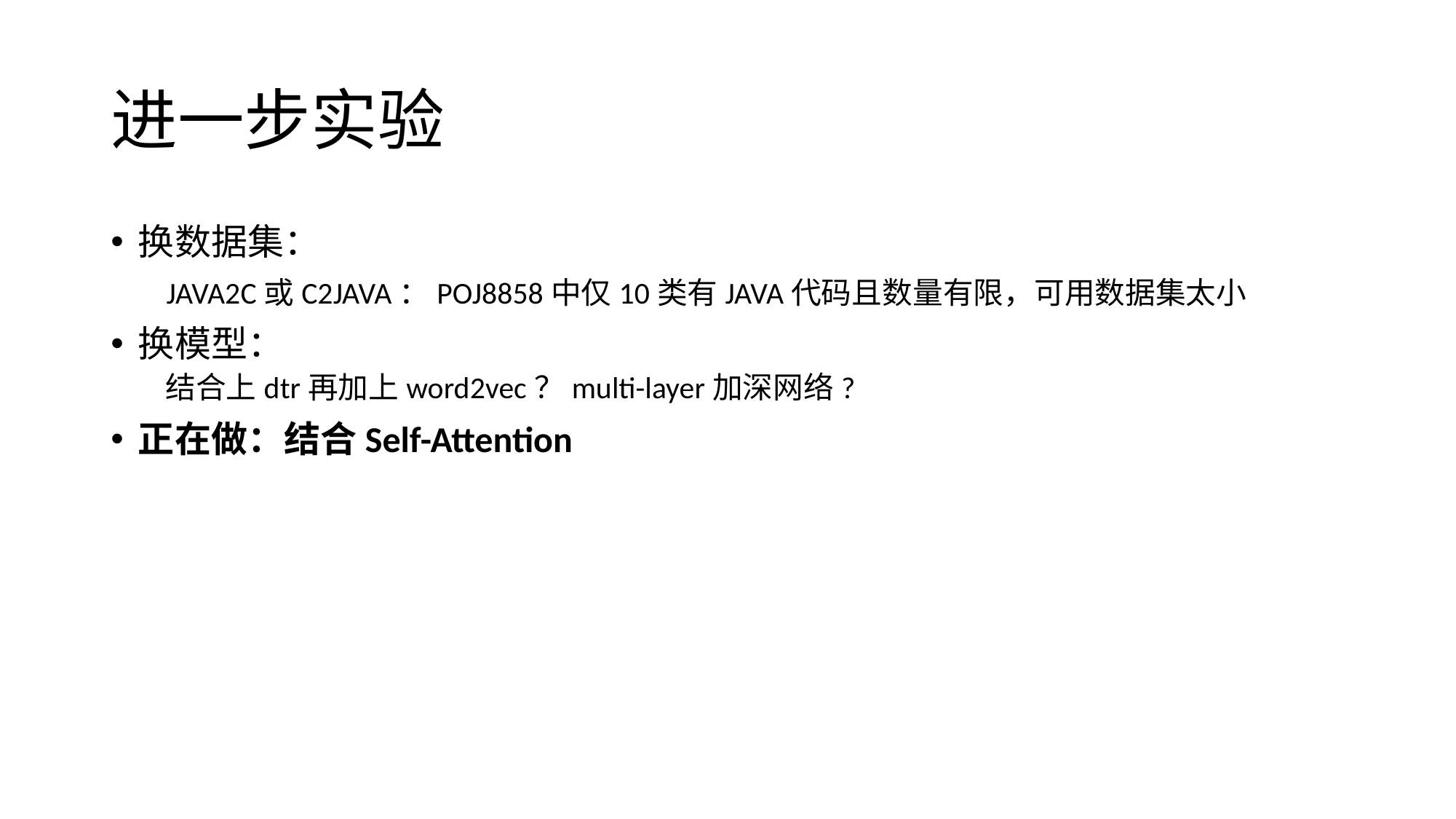

# 进一步实验
换数据集：
        JAVA2C或C2JAVA：POJ8858中仅10类有JAVA代码且数量有限，可用数据集太小
换模型：
结合上dtr再加上word2vec？multi-layer加深网络?
正在做：结合Self-Attention